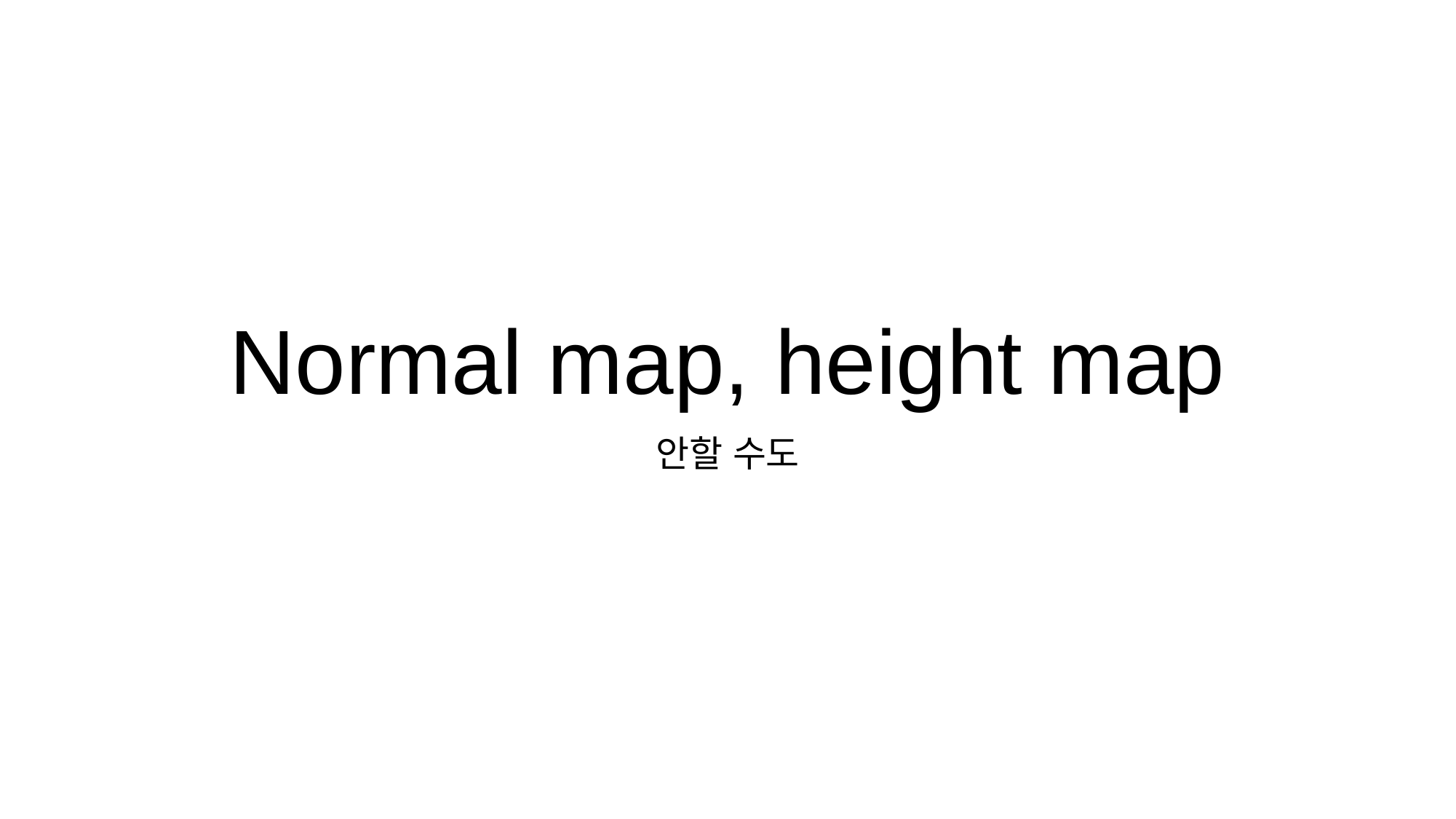

# Normal map, height map
안할 수도